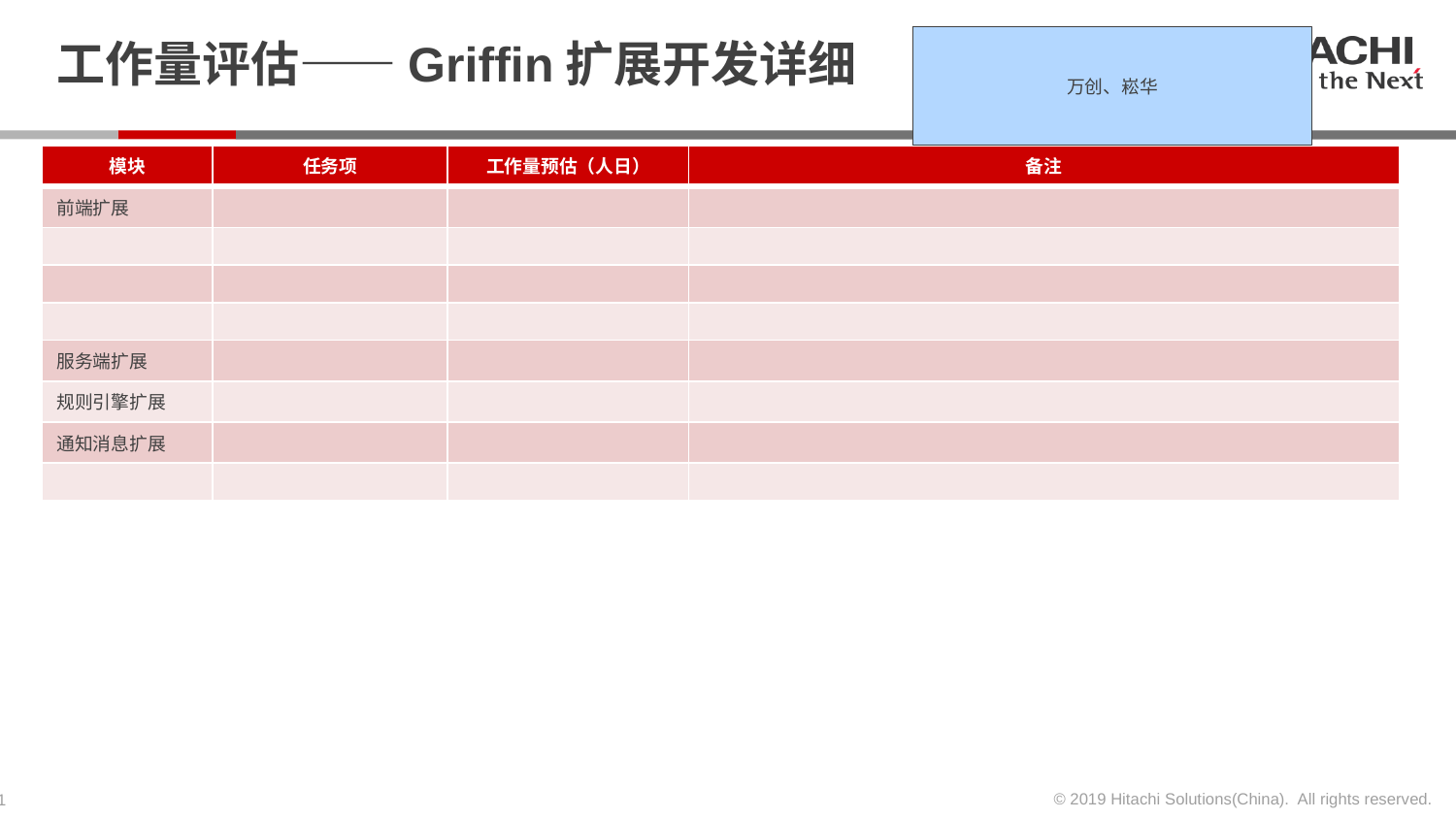

# 工作量评估——Griffin扩展开发详细
万创、崧华
| 模块 | 任务项 | 工作量预估（人日） | 备注 |
| --- | --- | --- | --- |
| 前端扩展 |  |  |  |
|  |  |  |  |
|  |  |  |  |
|  |  |  |  |
| 服务端扩展 |  |  |  |
| 规则引擎扩展 |  |  |  |
| 通知消息扩展 |  |  |  |
|  |  |  |  |